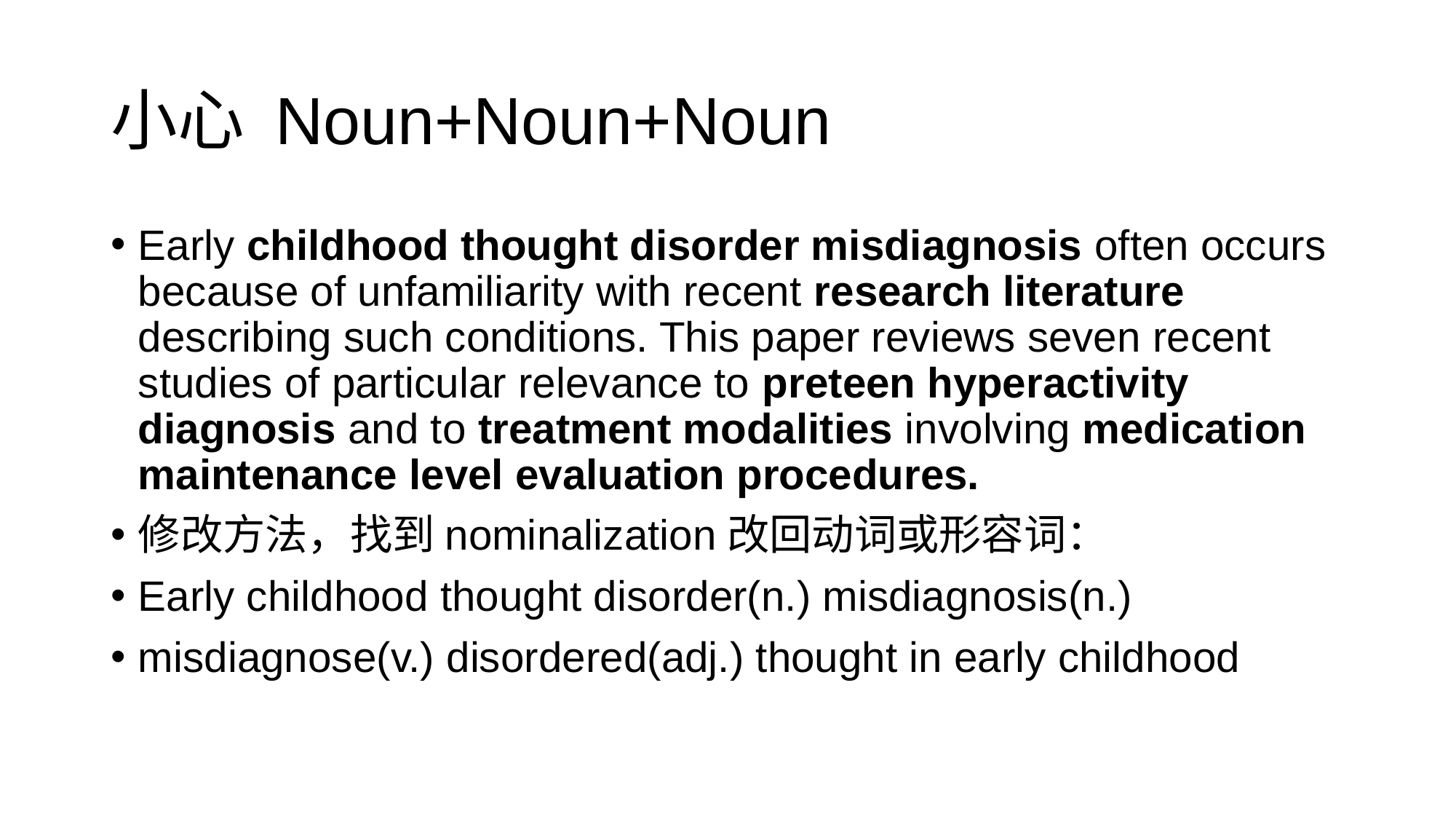

# 小心 Noun+Noun+Noun
Early childhood thought disorder misdiagnosis often occurs because of unfamiliarity with recent research literature describing such conditions. This paper reviews seven recent studies of particular relevance to preteen hyperactivity diagnosis and to treatment modalities involving medication maintenance level evaluation procedures.
修改方法，找到nominalization改回动词或形容词：
Early childhood thought disorder(n.) misdiagnosis(n.)
misdiagnose(v.) disordered(adj.) thought in early childhood